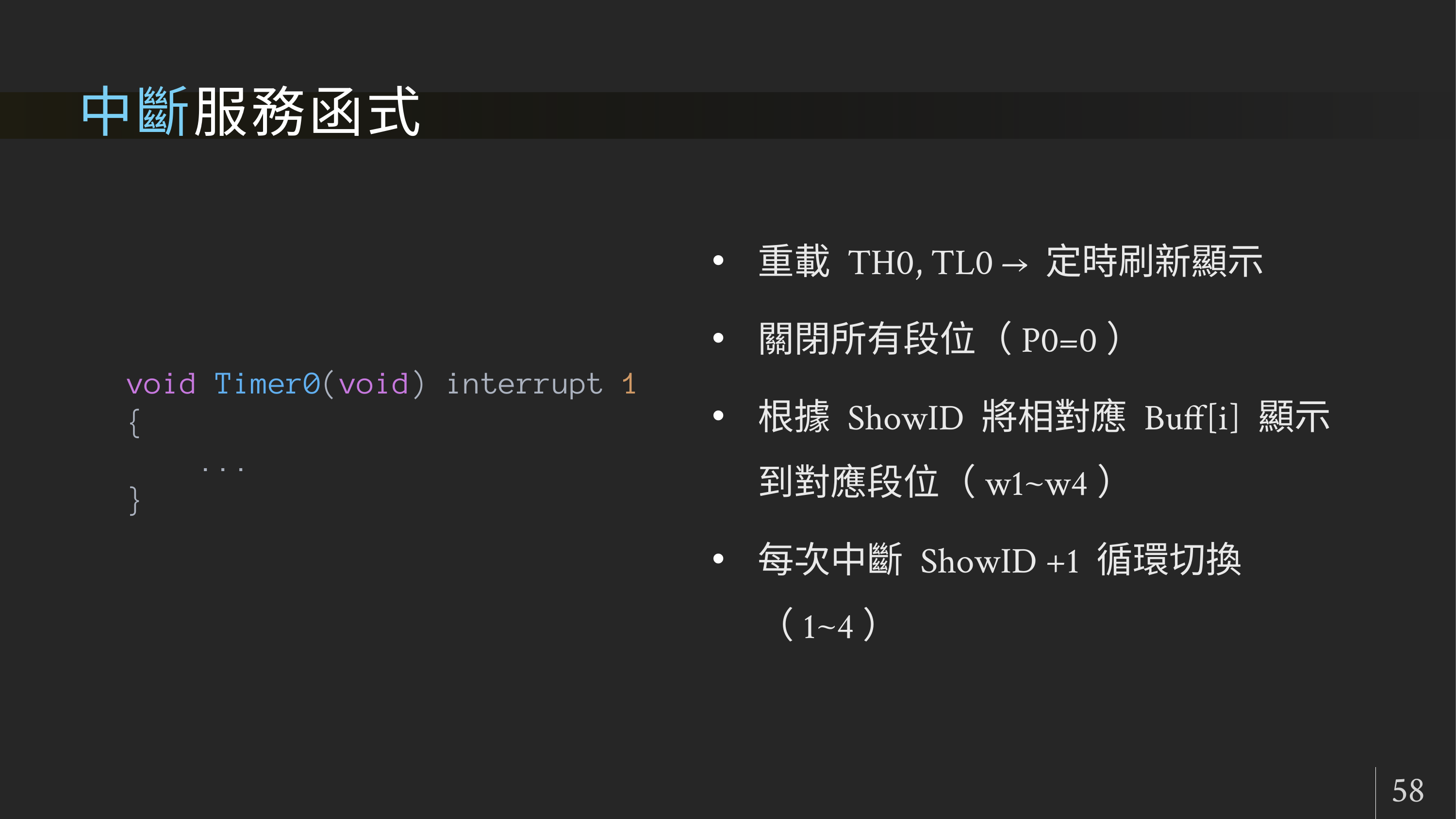

# 中斷服務函式

重載 TH0, TL0 → 定時刷新顯示
關閉所有段位（P0=0）
根據 ShowID 將相對應 Buff[i] 顯示到對應段位（w1~w4）
每次中斷 ShowID +1 循環切換（1~4）

void Timer0(void) interrupt 1
{
    ...
}

58